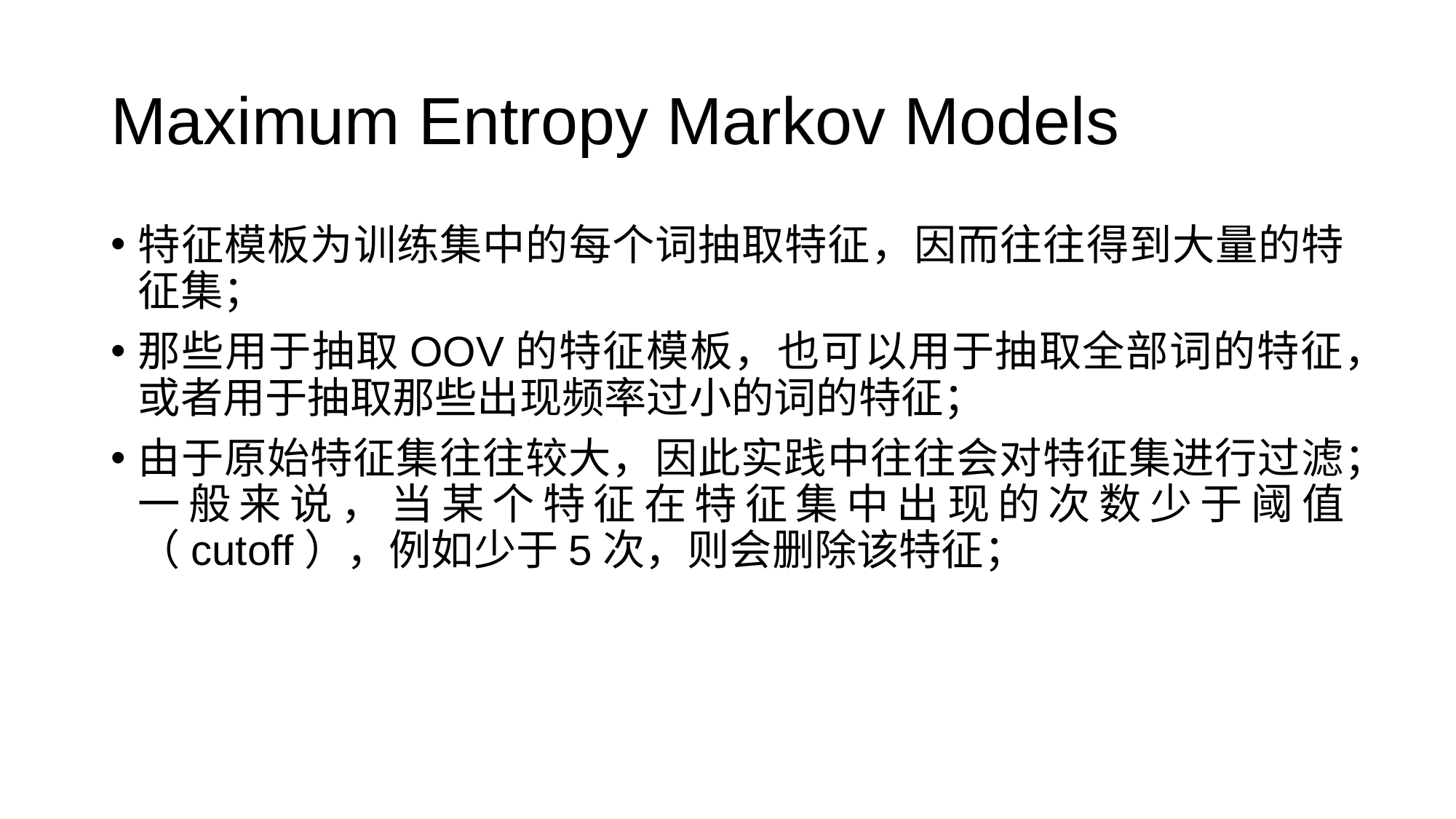

# Maximum Entropy Markov Models
特征模板为训练集中的每个词抽取特征，因而往往得到大量的特征集；
那些用于抽取OOV的特征模板，也可以用于抽取全部词的特征，或者用于抽取那些出现频率过小的词的特征；
由于原始特征集往往较大，因此实践中往往会对特征集进行过滤；一般来说，当某个特征在特征集中出现的次数少于阈值（cutoff），例如少于5次，则会删除该特征；